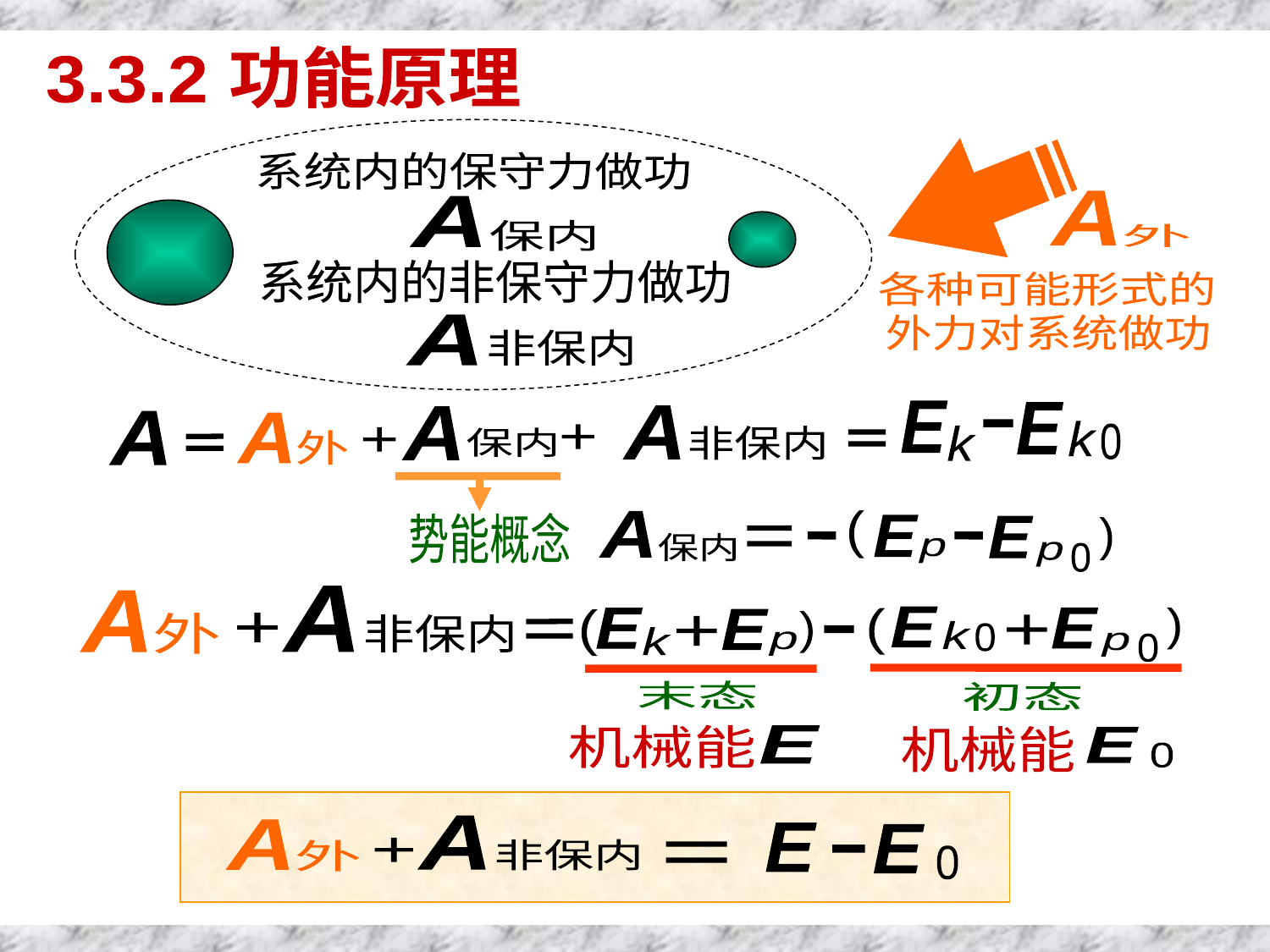

功能原理
3.3.2 功能原理

系统内的保守力做功
A
外
A
保内

系统内的非保守力做功
各种可能形式的
外力对系统做功
A
非保内
E
k
E
k
0

A
A
A
A

+
非保内
+
保内
外

势能概念
(
E
p
E
p
0
)

A
保内

A
A

E
k
0
E
)
E
k
(
E
p
(
)
+
外
非保内
+
+

p
0

末态
初态
机械能
E
机械能
E
0

A
A
E
E
0

+
非保内
外